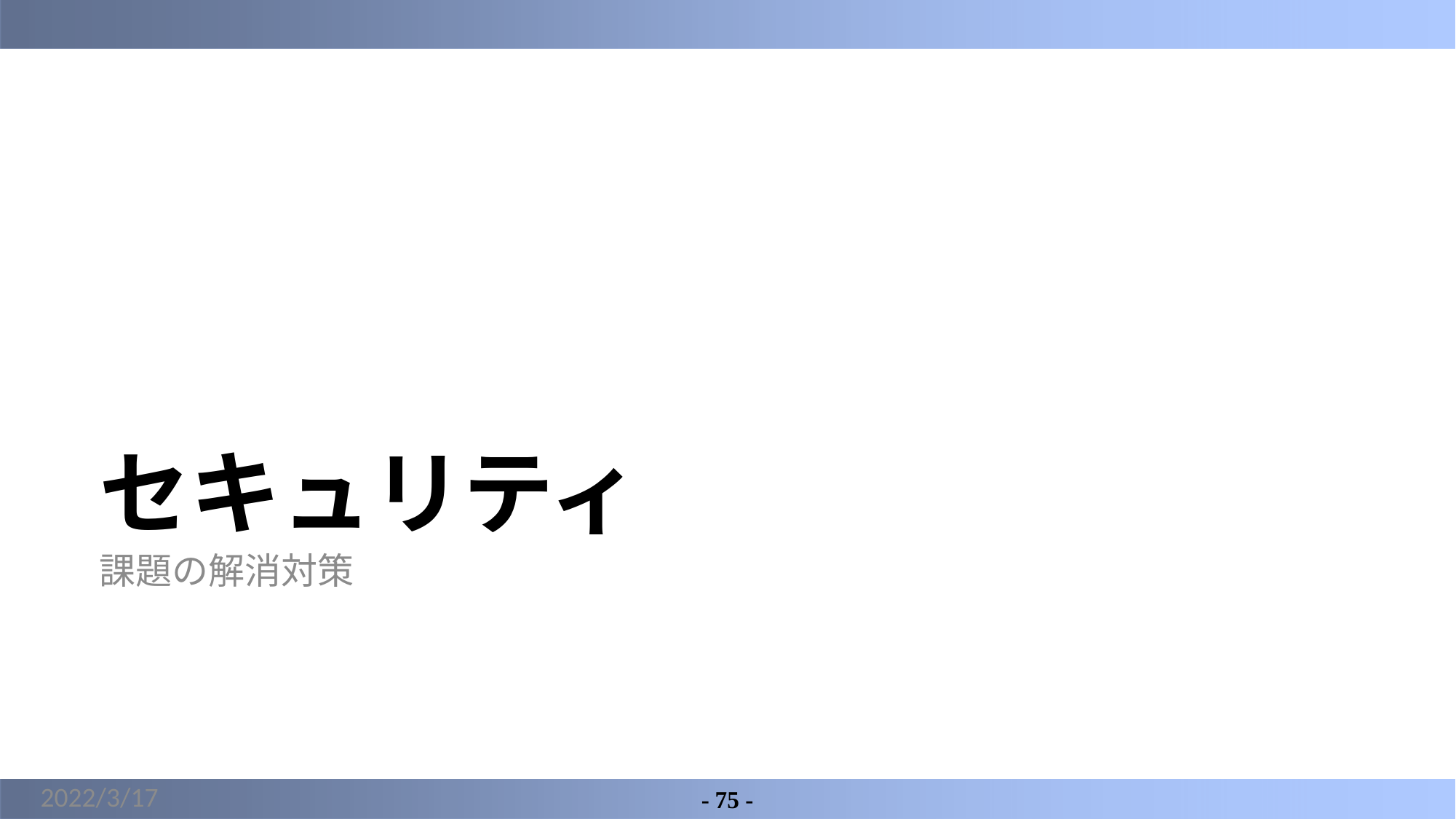

# セキュリティ
課題の解消対策
2022/3/17
- 75 -